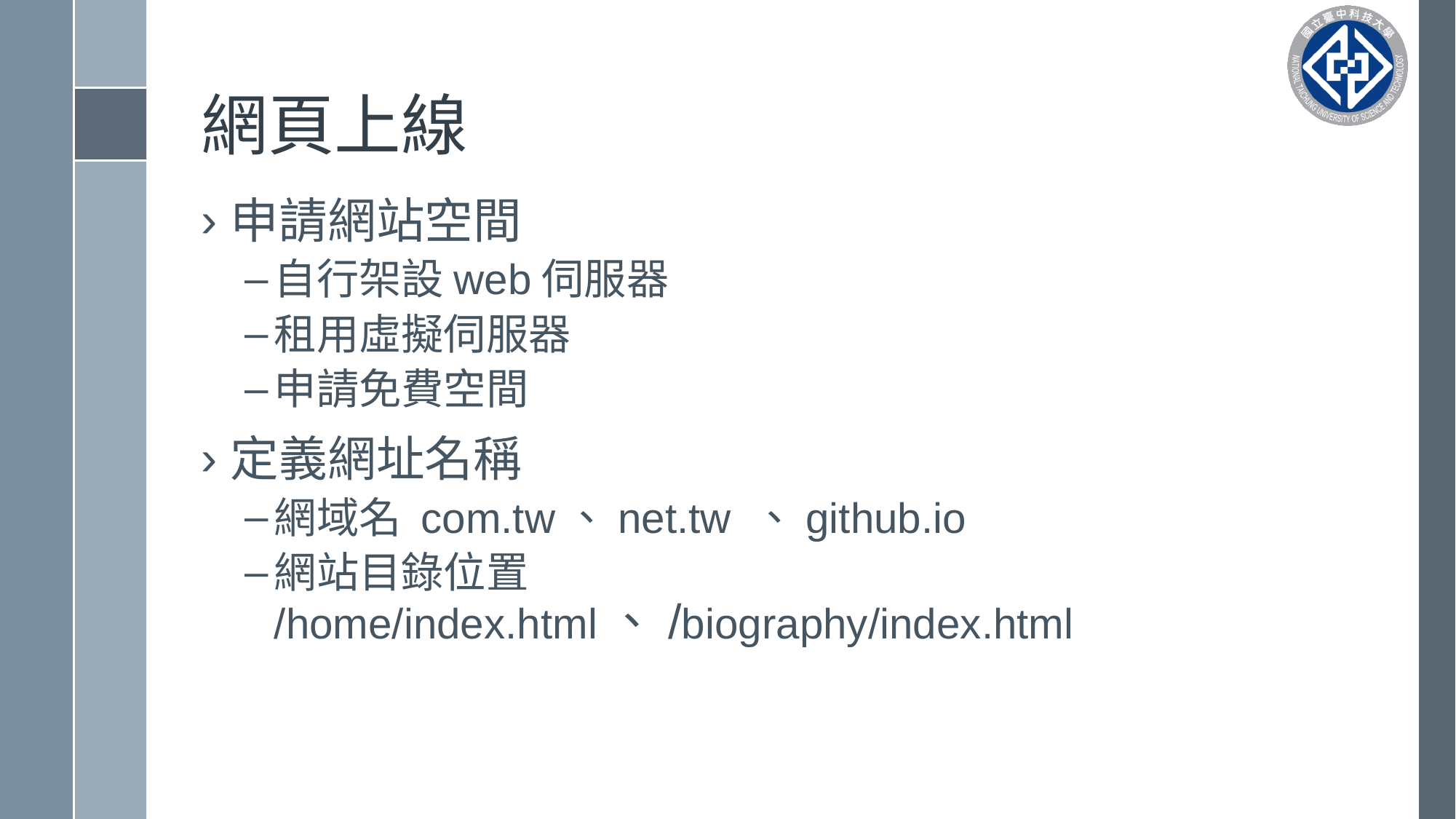

# 網頁上線
申請網站空間
自行架設web伺服器
租用虛擬伺服器
申請免費空間
定義網址名稱
網域名 com.tw、net.tw 、github.io
網站目錄位置 /home/index.html、/biography/index.html